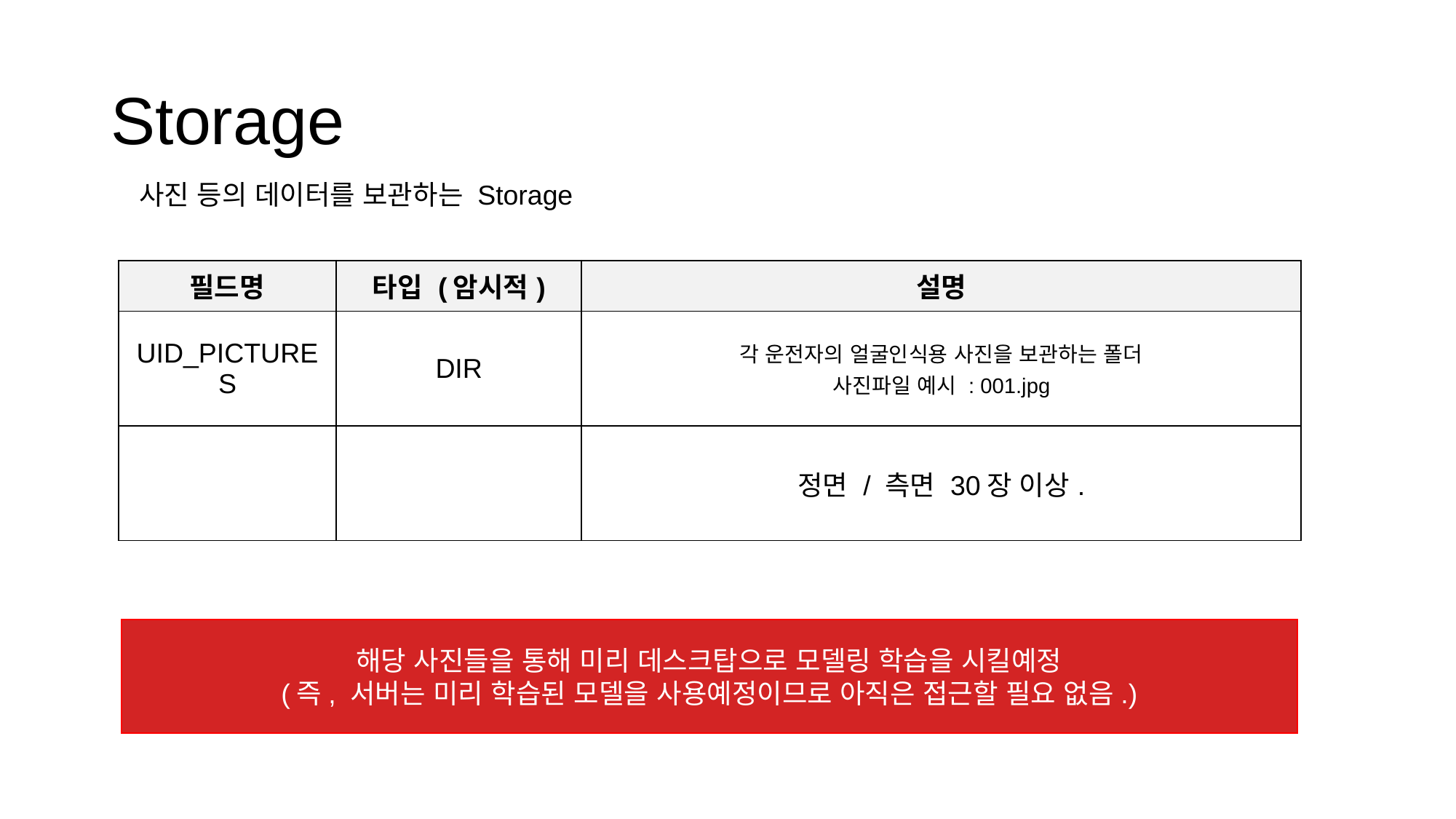

# Storage
사진 등의 데이터를 보관하는 Storage
| 필드명 | 타입 (암시적) | 설명 |
| --- | --- | --- |
| UID\_PICTURES | DIR | 각 운전자의 얼굴인식용 사진을 보관하는 폴더 사진파일 예시 : 001.jpg |
|  |  | 정면 / 측면 30장 이상. |
해당 사진들을 통해 미리 데스크탑으로 모델링 학습을 시킬예정
(즉, 서버는 미리 학습된 모델을 사용예정이므로 아직은 접근할 필요 없음.)